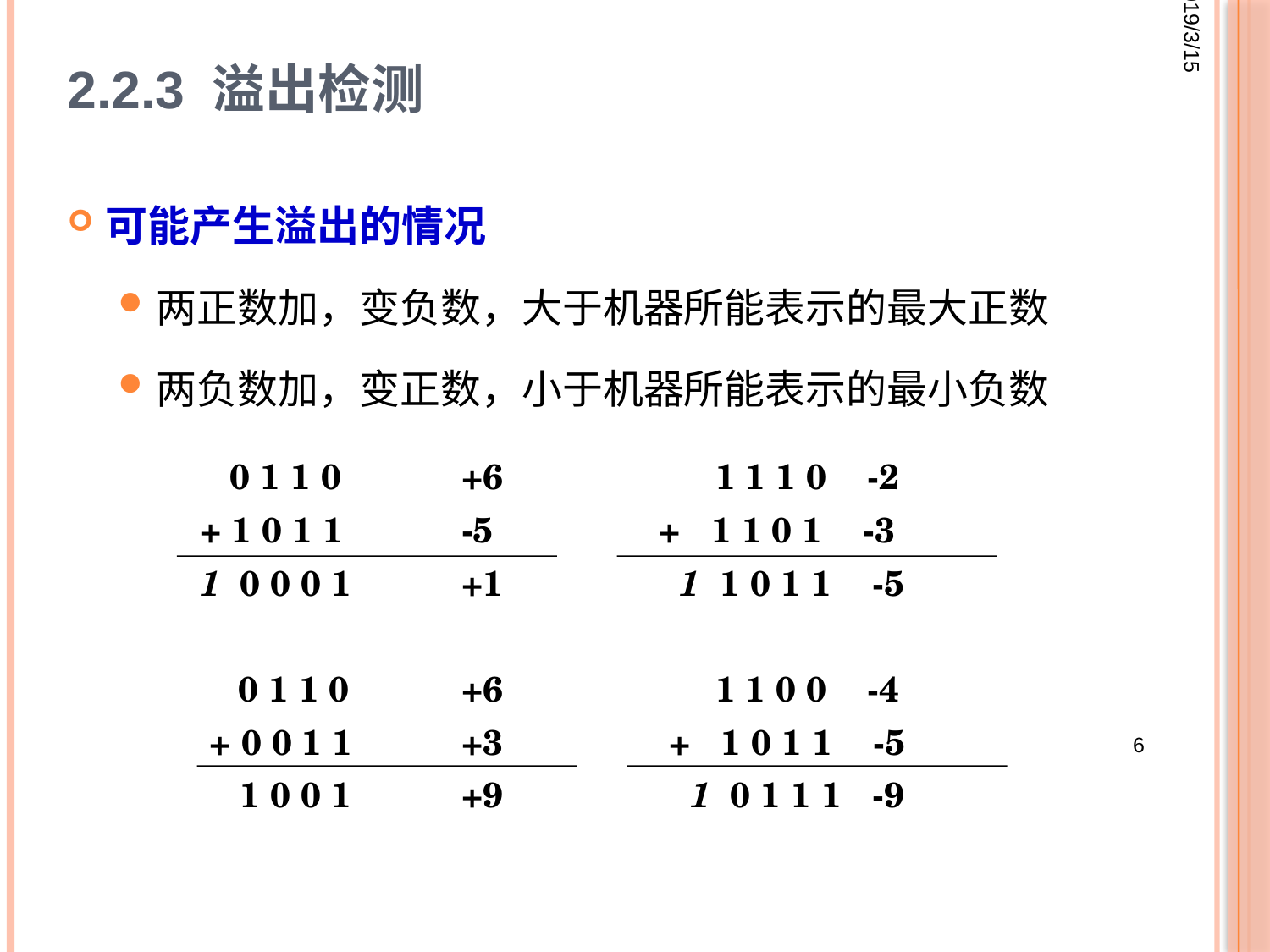

# 2.2.3 溢出检测
2019/3/15
可能产生溢出的情况
两正数加，变负数，大于机器所能表示的最大正数
两负数加，变正数，小于机器所能表示的最小负数

      0 1 1 0	+6		1 1 1 0    -2
   + 1 0 1 1	-5	       +   1 1 0 1    -3
   1  0 0 0 1	+1	         1  1 0 1 1    -5

	   0 1 1 0	+6		1 1 0 0    -4
    + 0 0 1 1	+3	        +   1 0 1 1    -5
       1 0 0 1	+9	          1  0 1 1 1   -9

6